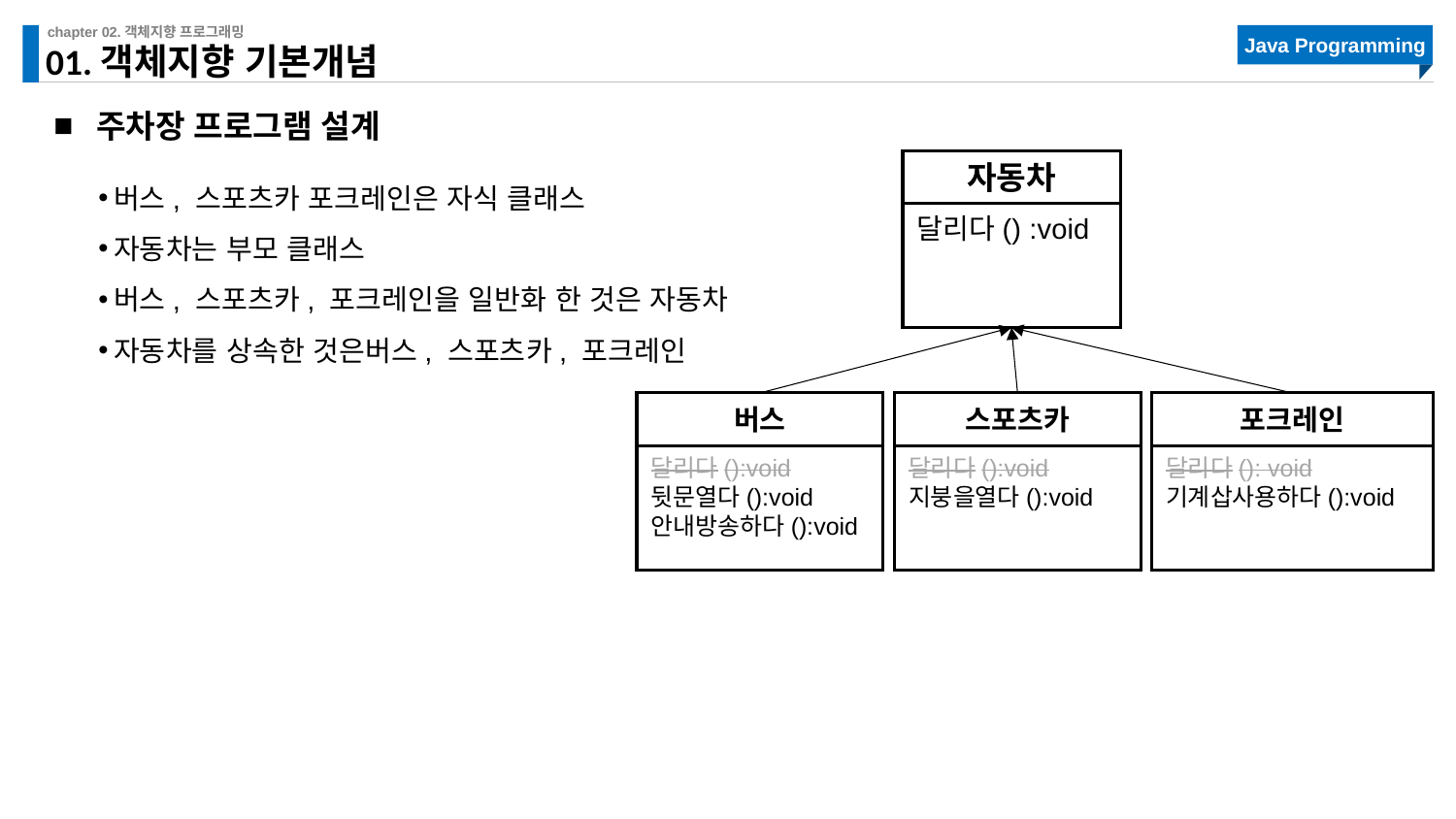

# 01.객체지향 기본개념
주차장 프로그램 설계
자동차
달리다() :void
버스, 스포츠카 포크레인은 자식 클래스
자동차는 부모 클래스
버스, 스포츠카, 포크레인을 일반화 한 것은 자동차
자동차를 상속한 것은버스, 스포츠카, 포크레인

버스
달리다():void
뒷문열다():void
안내방송하다():void
스포츠카
달리다():void
지붕을열다():void
포크레인
달리다(): void
기계삽사용하다():void